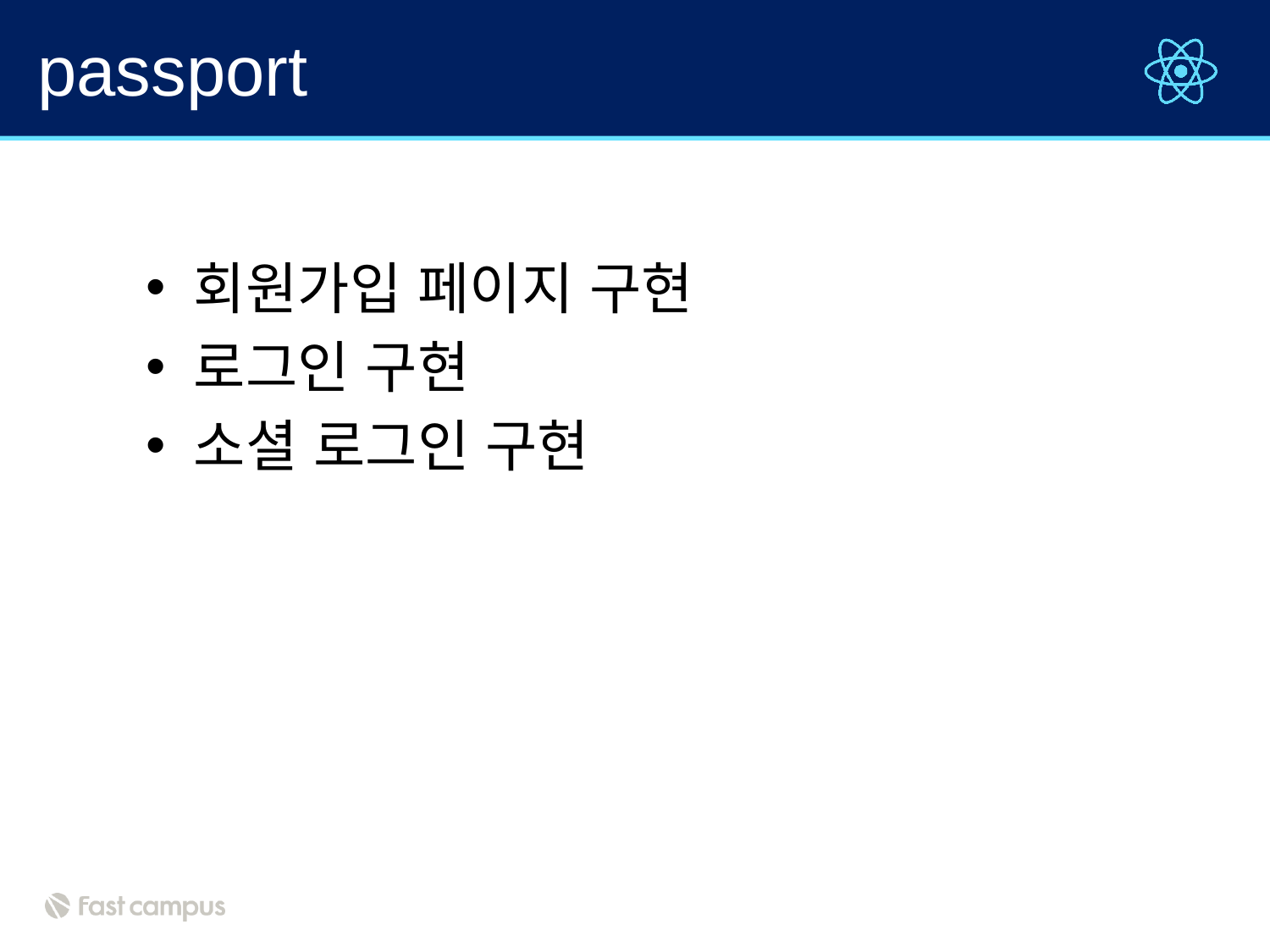

# passport
회원가입 페이지 구현
로그인 구현
소셜 로그인 구현